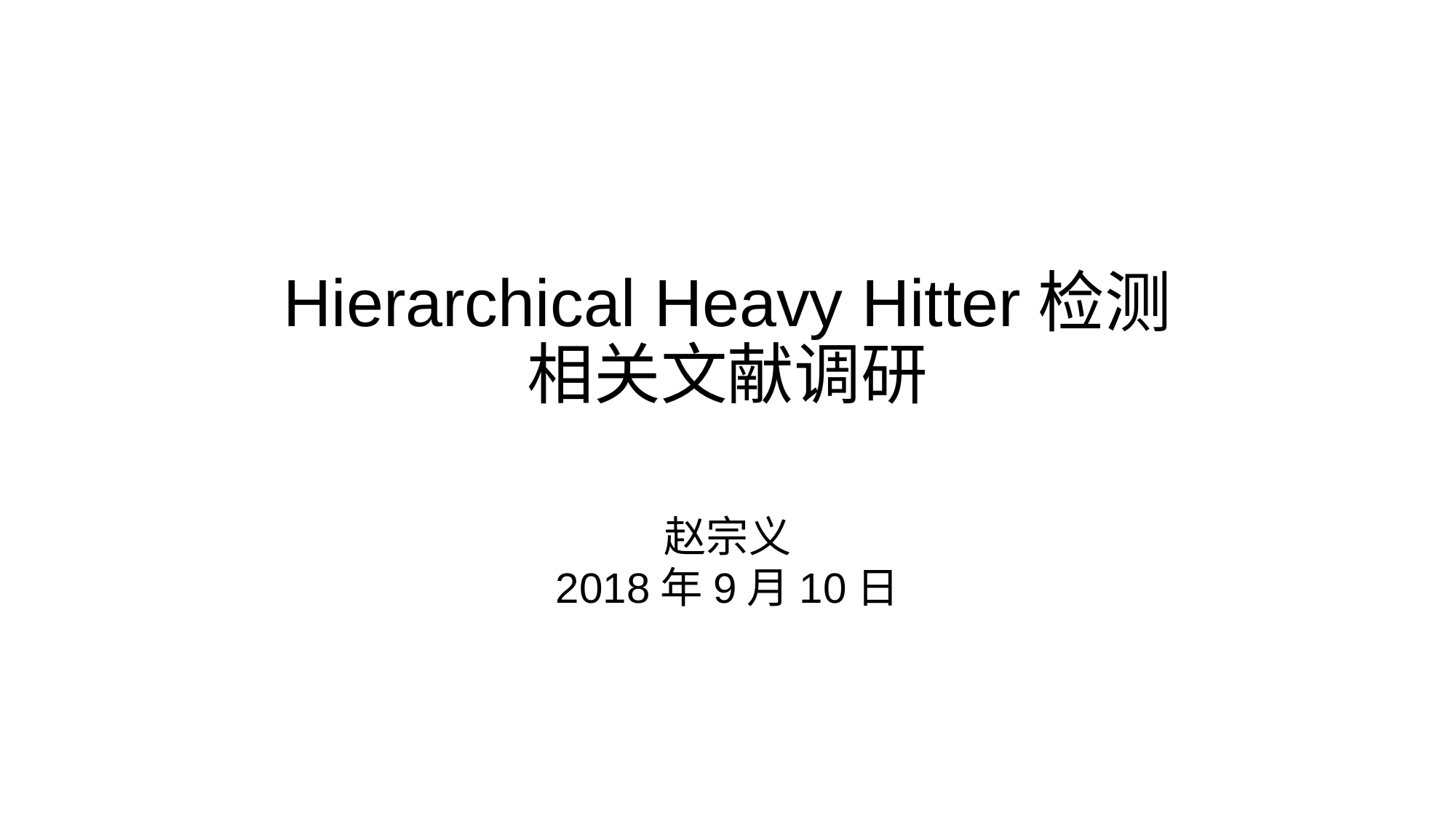

# Hierarchical Heavy Hitter检测 相关文献调研
赵宗义
2018年9月10日